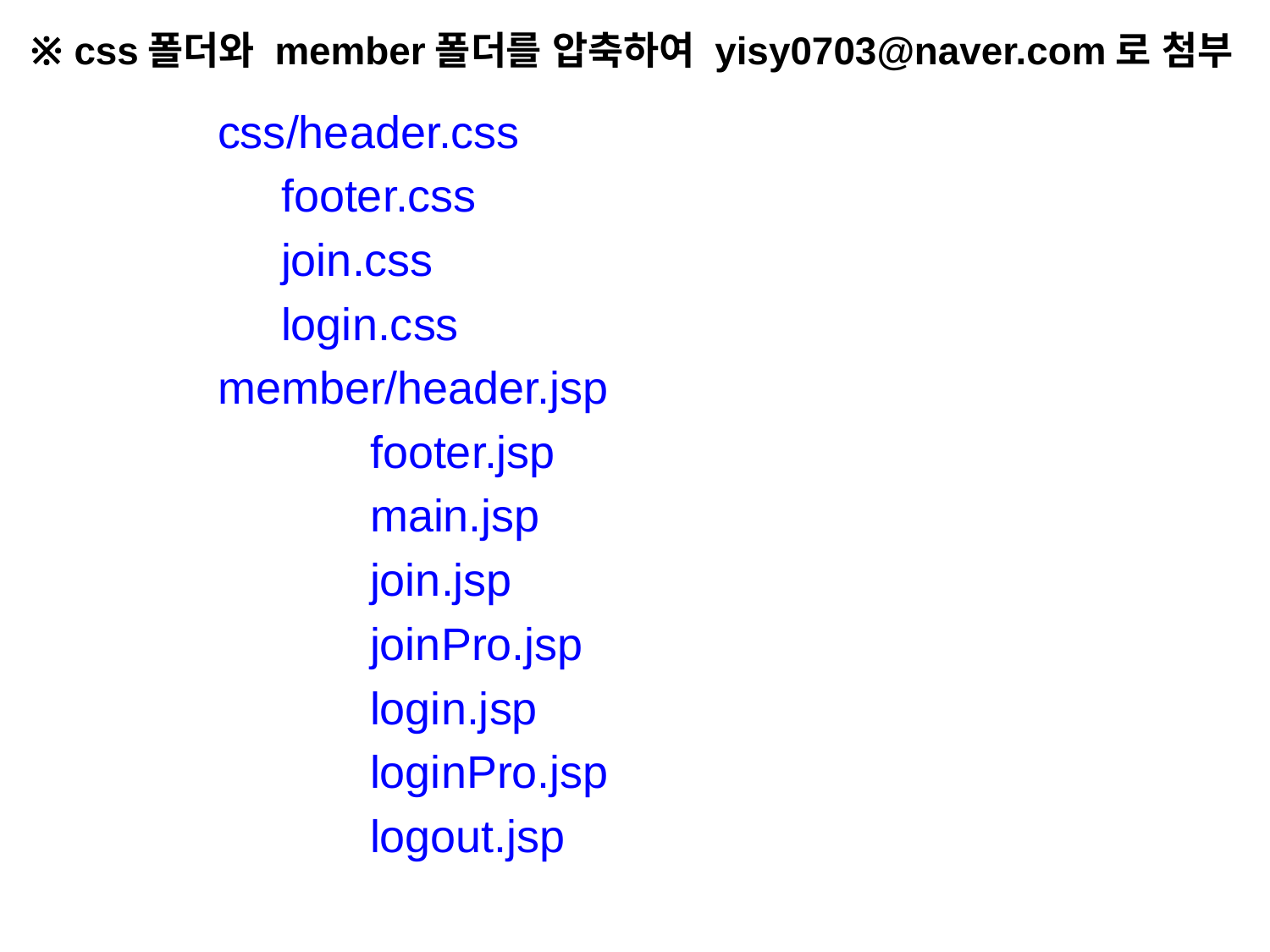

# ※ css폴더와 member폴더를 압축하여 yisy0703@naver.com로 첨부
css/header.css
     footer.css
     join.css
     login.css
member/header.jsp
            footer.jsp
            main.jsp
            join.jsp
            joinPro.jsp
            login.jsp
            loginPro.jsp
            logout.jsp